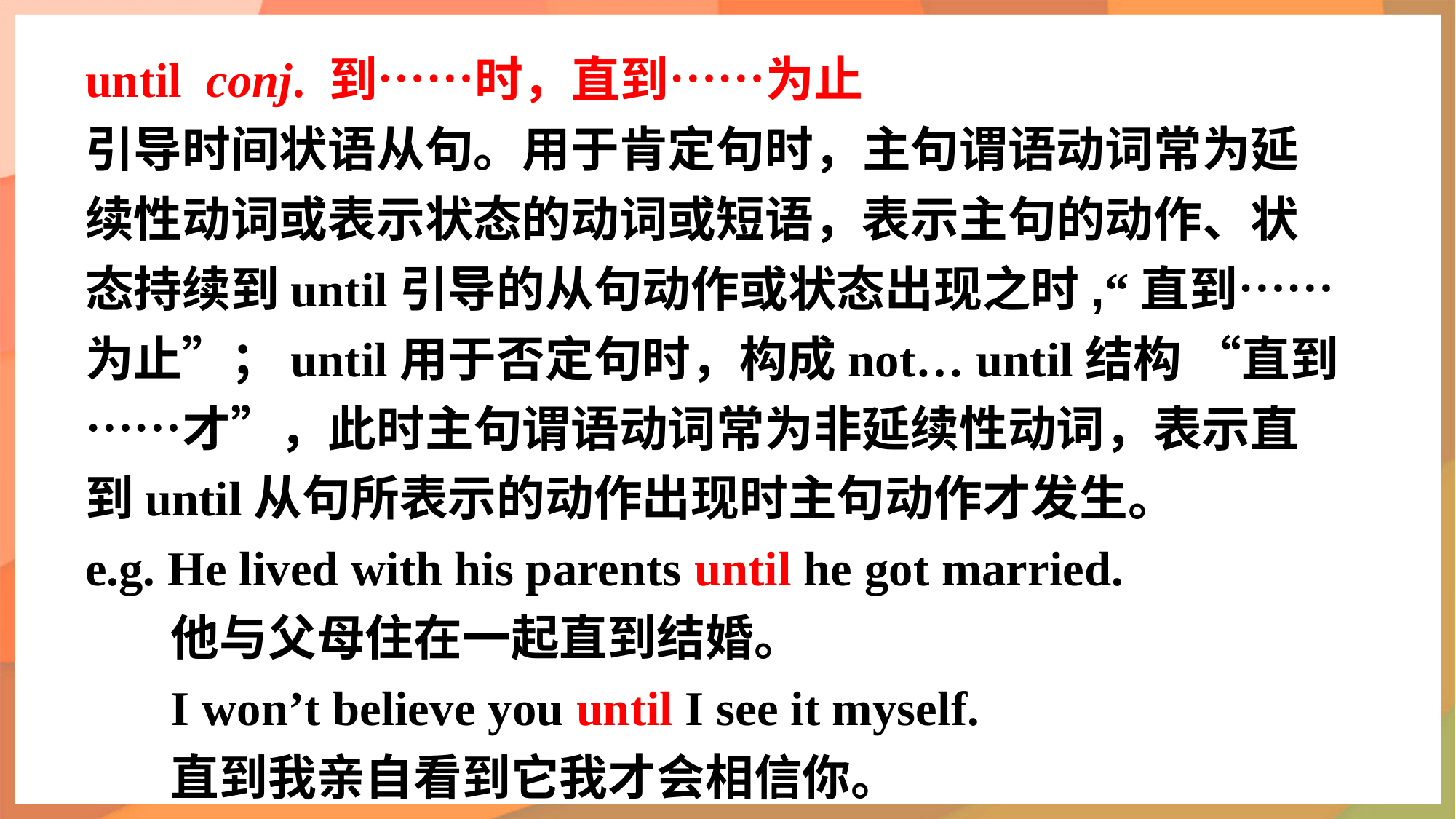

until  conj. 到……时，直到……为止
引导时间状语从句。用于肯定句时，主句谓语动词常为延续性动词或表示状态的动词或短语，表示主句的动作、状态持续到until引导的从句动作或状态出现之时,“直到……为止”；until用于否定句时，构成not… until结构 “直到……才”，此时主句谓语动词常为非延续性动词，表示直到until从句所表示的动作出现时主句动作才发生。
e.g. He lived with his parents until he got married.
他与父母住在一起直到结婚。
I won’t believe you until I see it myself.
直到我亲自看到它我才会相信你。